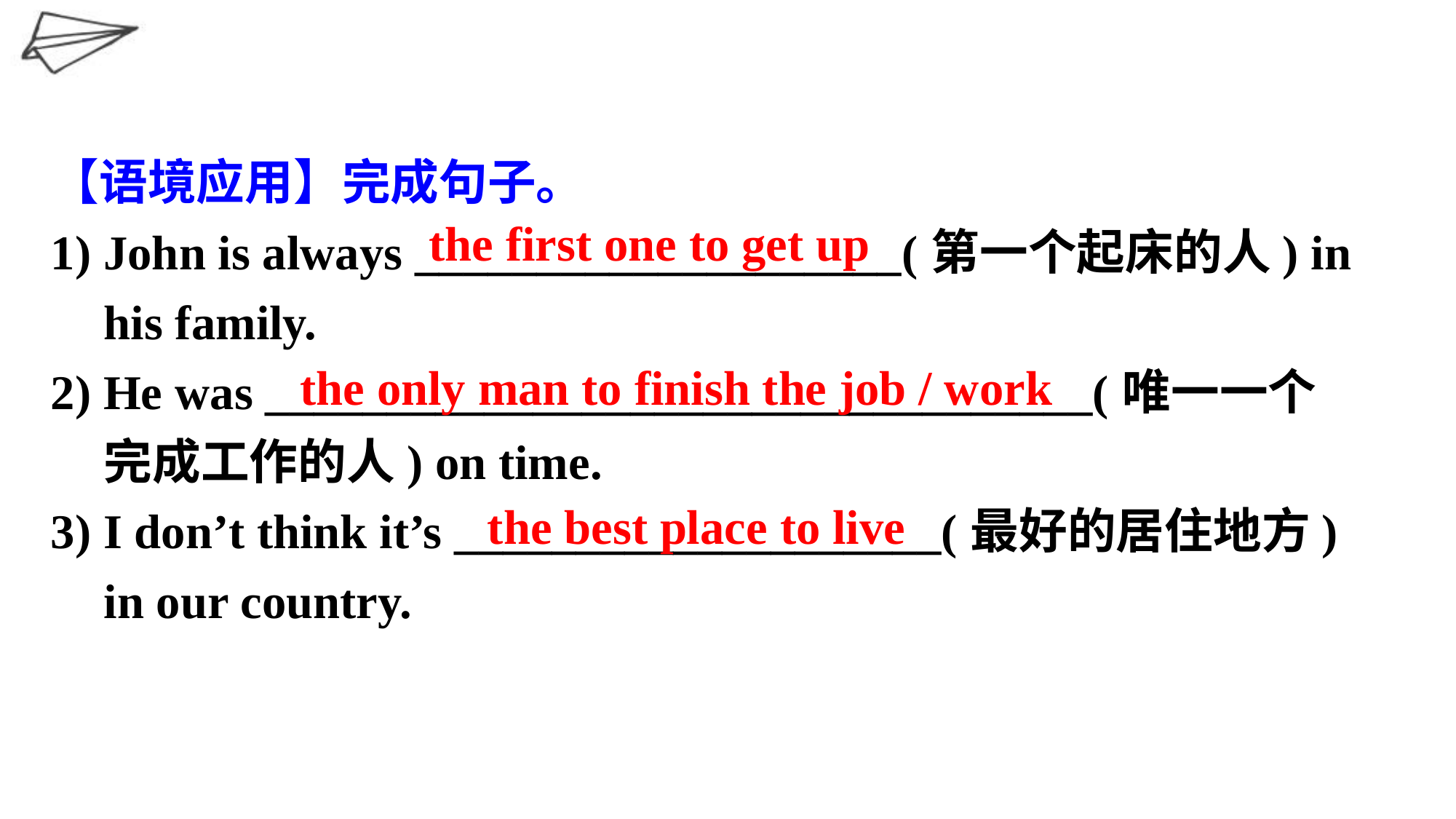

【语境应用】完成句子。
1) John is always ____________________(第一个起床的人) in his family.
2) He was __________________________________(唯一一个完成工作的人) on time.
3) I don’t think it’s ____________________(最好的居住地方) in our country.
the first one to get up
the only man to finish the job / work
the best place to live